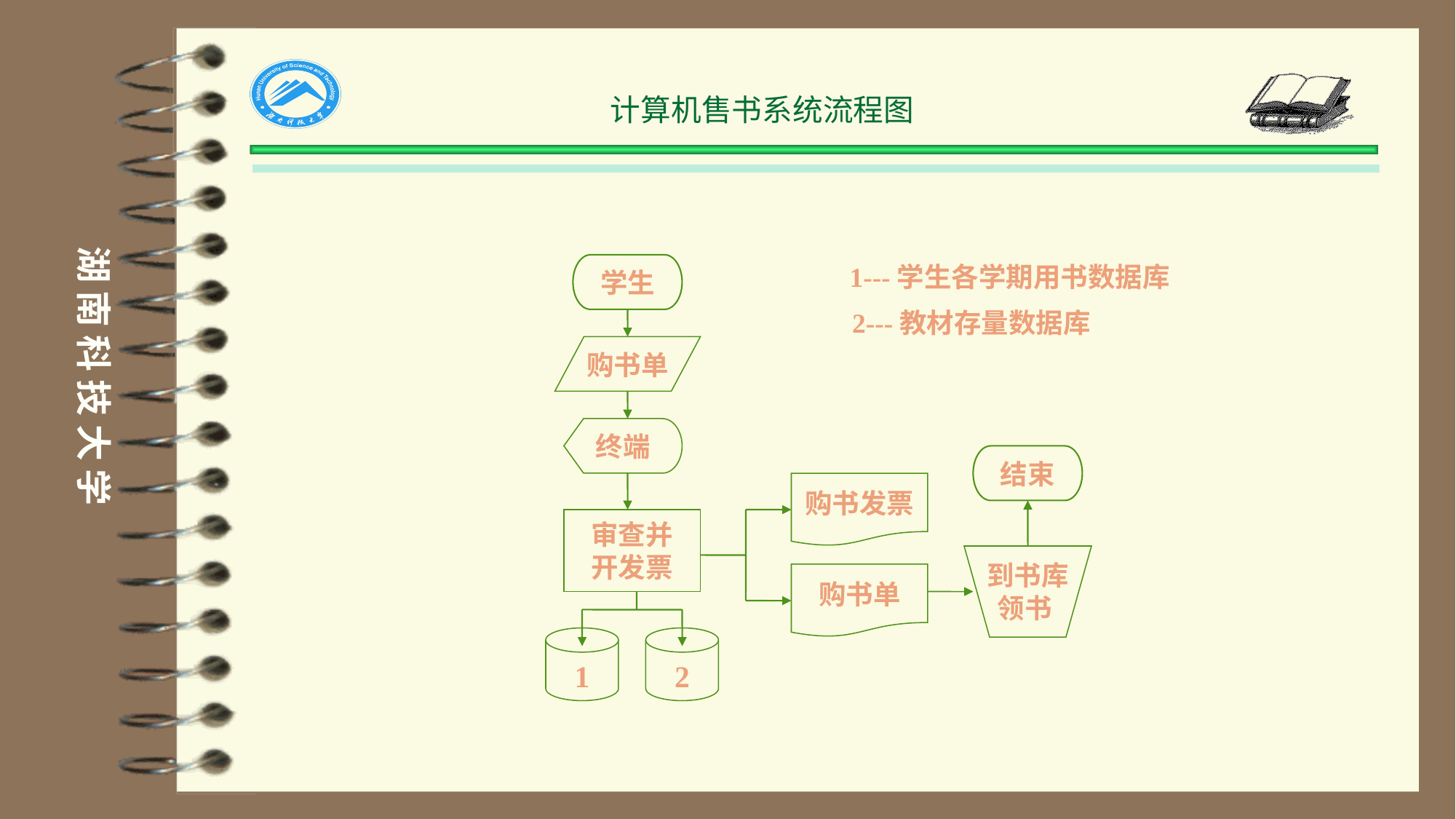

计算机售书系统流程图
学生
1---学生各学期用书数据库
  2---教材存量数据库

购书单

终端
结束

购书发票

审查并
开发票

到书库
领书

购书单

1
2